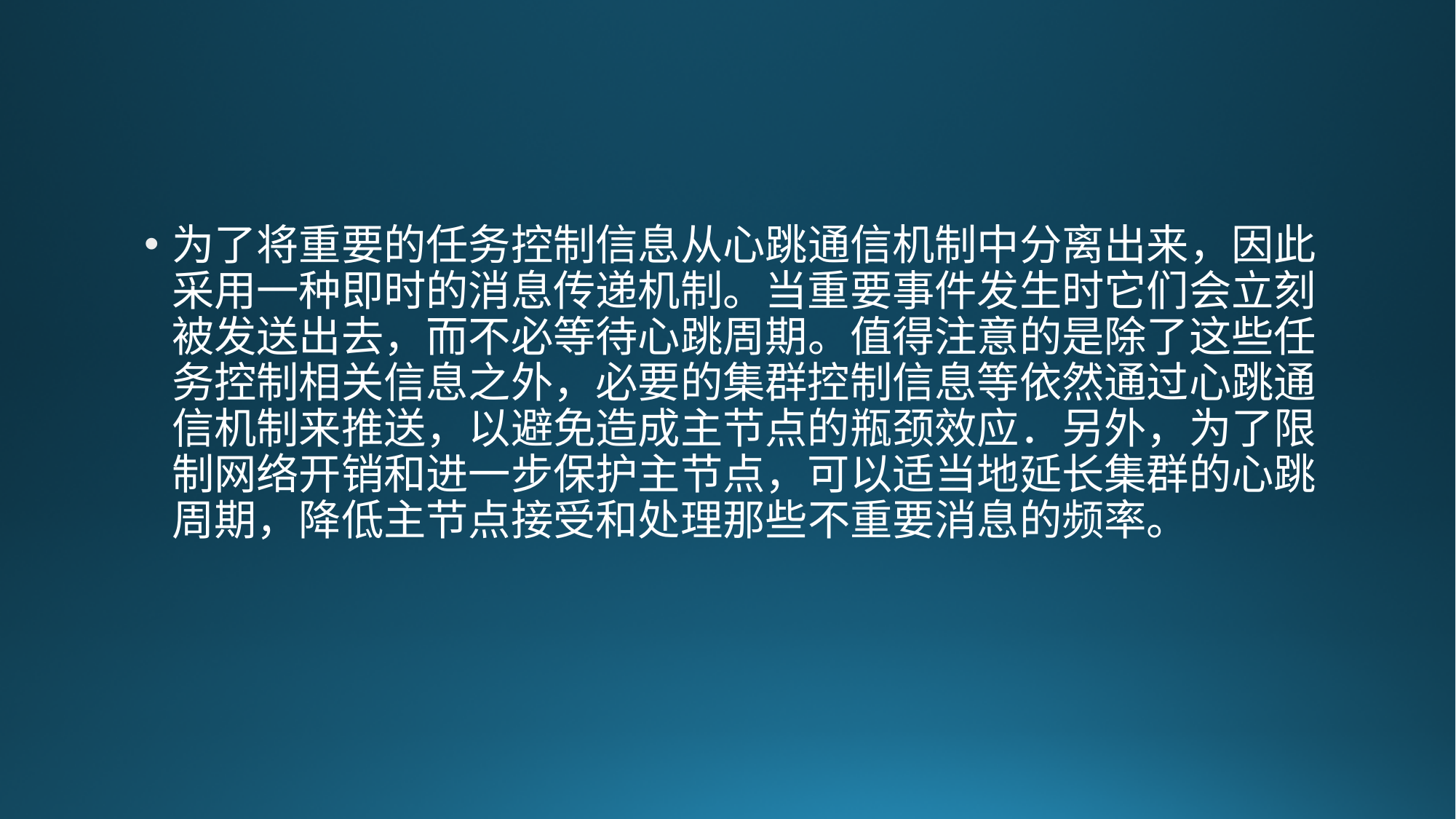

#
为了将重要的任务控制信息从心跳通信机制中分离出来，因此采用一种即时的消息传递机制。当重要事件发生时它们会立刻被发送出去，而不必等待心跳周期。值得注意的是除了这些任务控制相关信息之外，必要的集群控制信息等依然通过心跳通信机制来推送，以避免造成主节点的瓶颈效应．另外，为了限制网络开销和进一步保护主节点，可以适当地延长集群的心跳周期，降低主节点接受和处理那些不重要消息的频率。